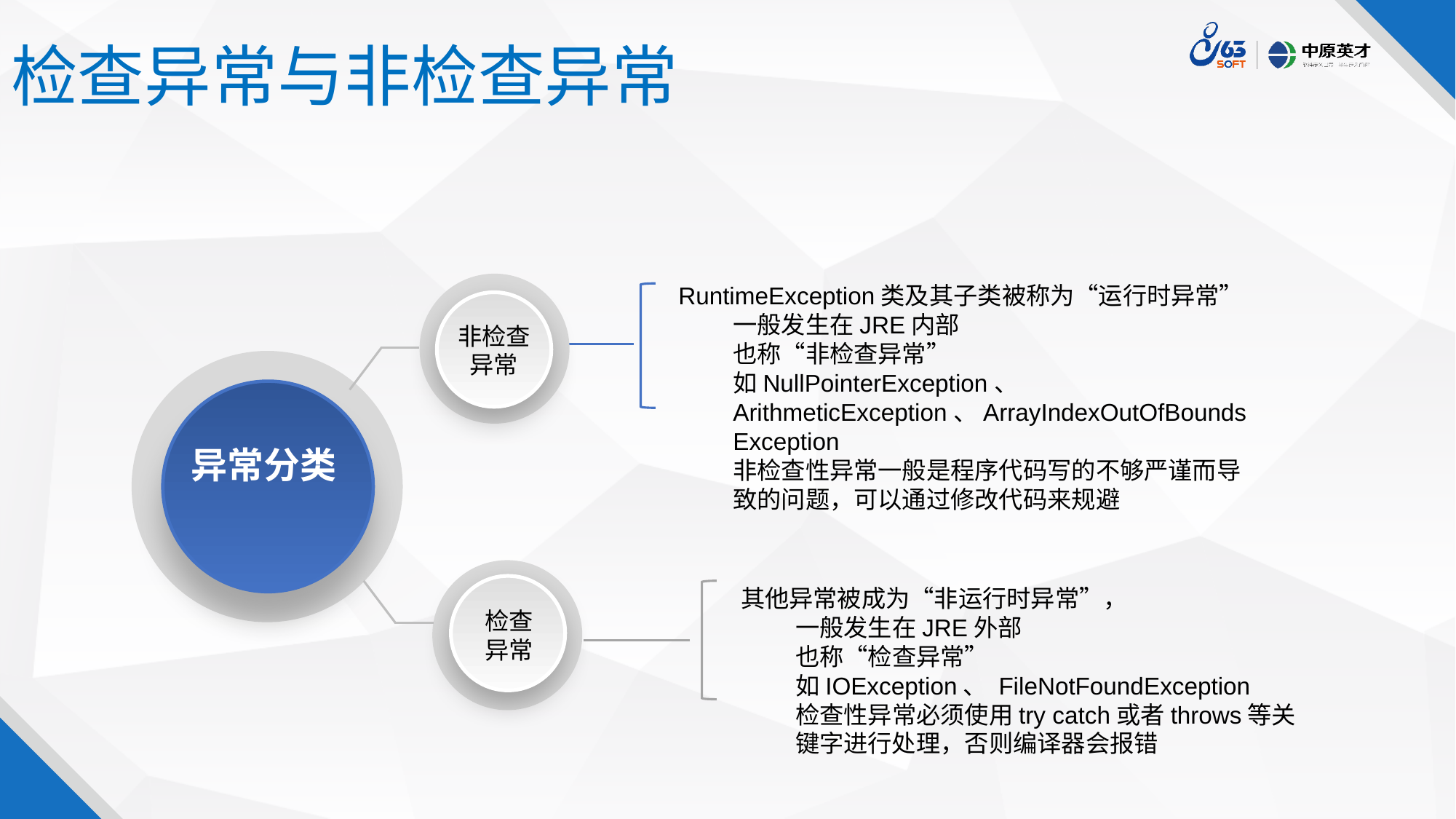

# 检查异常与非检查异常

RuntimeException类及其子类被称为“运行时异常”
一般发生在JRE内部
也称“非检查异常”
如NullPointerException、 ArithmeticException、ArrayIndexOutOfBoundsException
非检查性异常一般是程序代码写的不够严谨而导致的问题，可以通过修改代码来规避

非检查
异常

异常分类

检查
异常

其他异常被成为“非运行时异常”，
一般发生在JRE外部
也称“检查异常”
如IOException、 FileNotFoundException
检查性异常必须使用try catch或者throws等关键字进行处理，否则编译器会报错